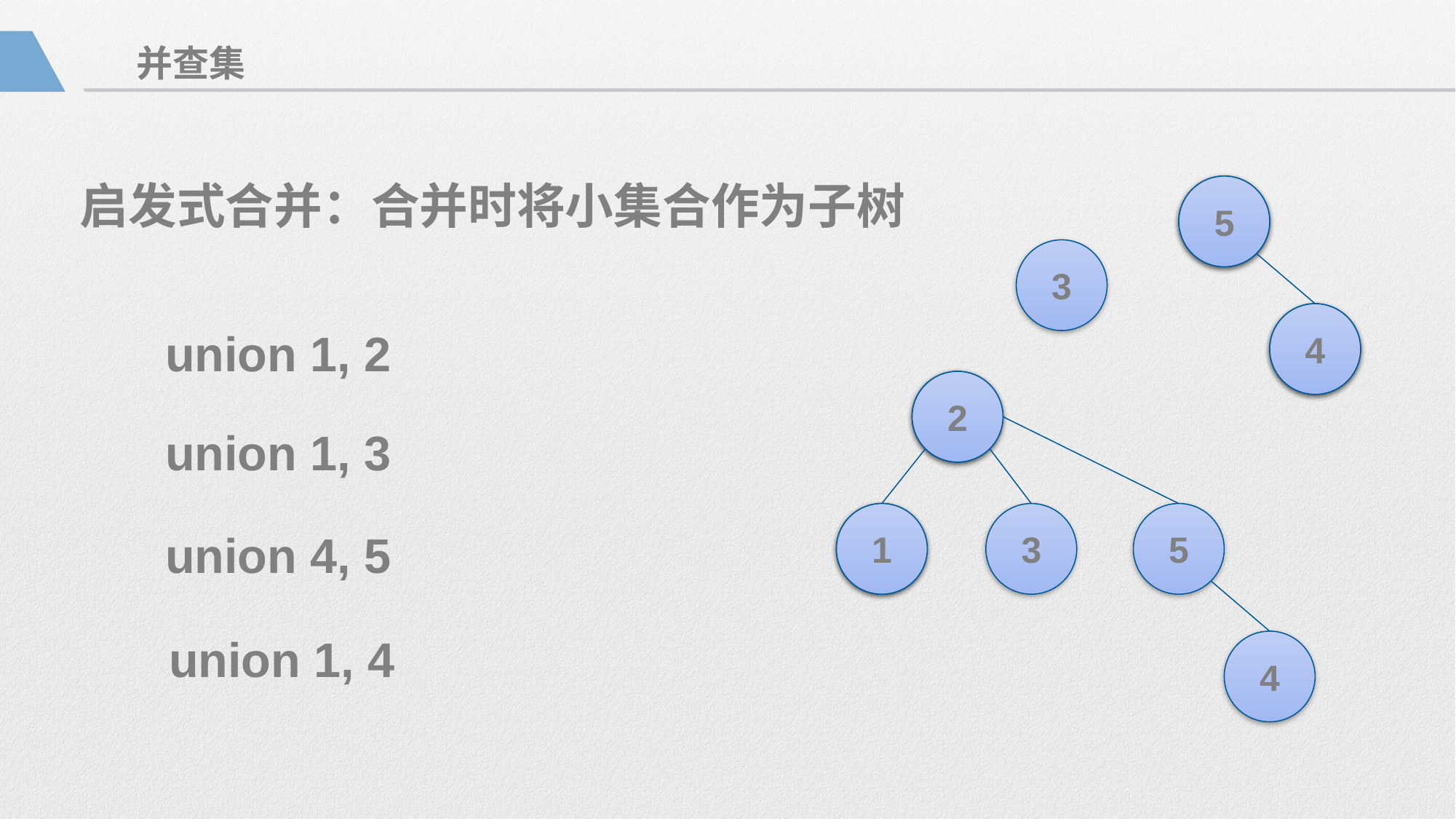

并查集
启发式合并：合并时将小集合作为子树
5
4
5
4
3
union 1, 2
2
1
2
1
union 1, 3
union 4, 5
3
5
4
union 1, 4